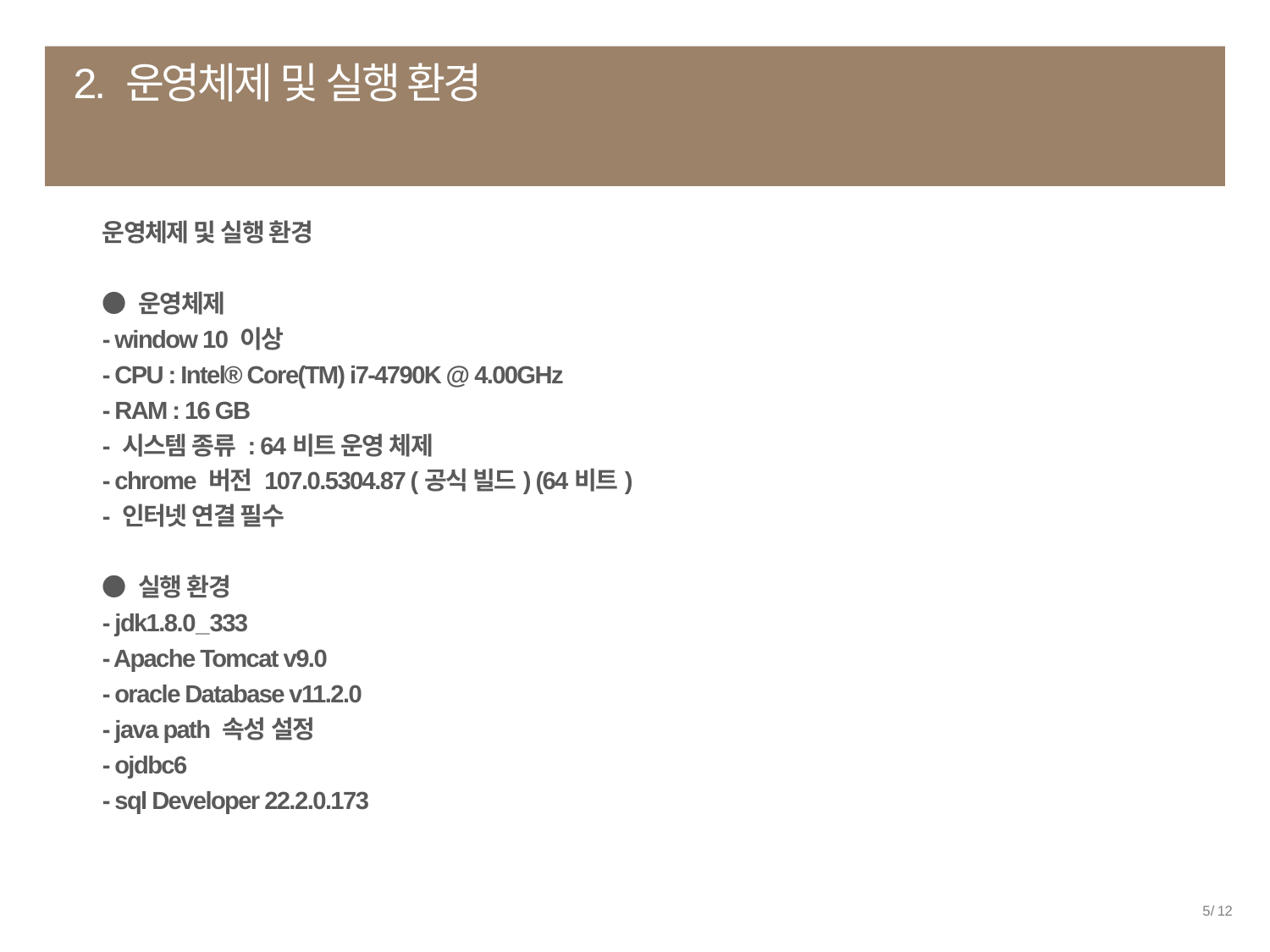

# 2. 운영체제 및 실행 환경
운영체제 및 실행 환경

● 운영체제
- window 10 이상
- CPU : Intel® Core(TM) i7-4790K @ 4.00GHz
- RAM : 16 GB
- 시스템 종류 : 64비트 운영 체제
- chrome 버전 107.0.5304.87 (공식 빌드) (64비트)
- 인터넷 연결 필수

● 실행 환경
- jdk1.8.0_333
- Apache Tomcat v9.0
- oracle Database v11.2.0
- java path 속성 설정
- ojdbc6
- sql Developer 22.2.0.173
5/ 12